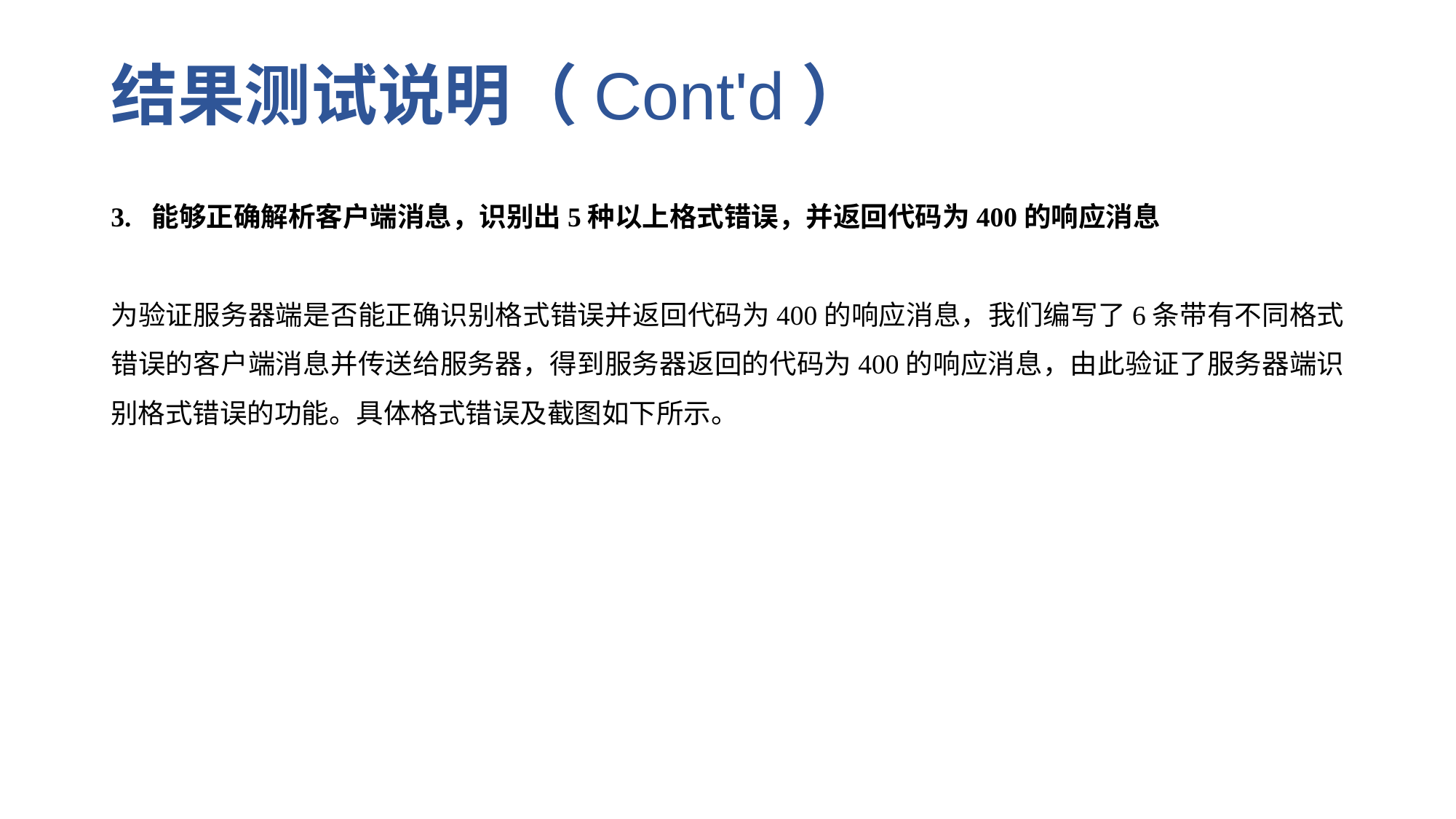

# 结果测试说明（Cont'd）
3.  能够正确解析客户端消息，识别出5种以上格式错误，并返回代码为400的响应消息
为验证服务器端是否能正确识别格式错误并返回代码为400的响应消息，我们编写了6条带有不同格式错误的客户端消息并传送给服务器，得到服务器返回的代码为400的响应消息，由此验证了服务器端识别格式错误的功能。具体格式错误及截图如下所示。